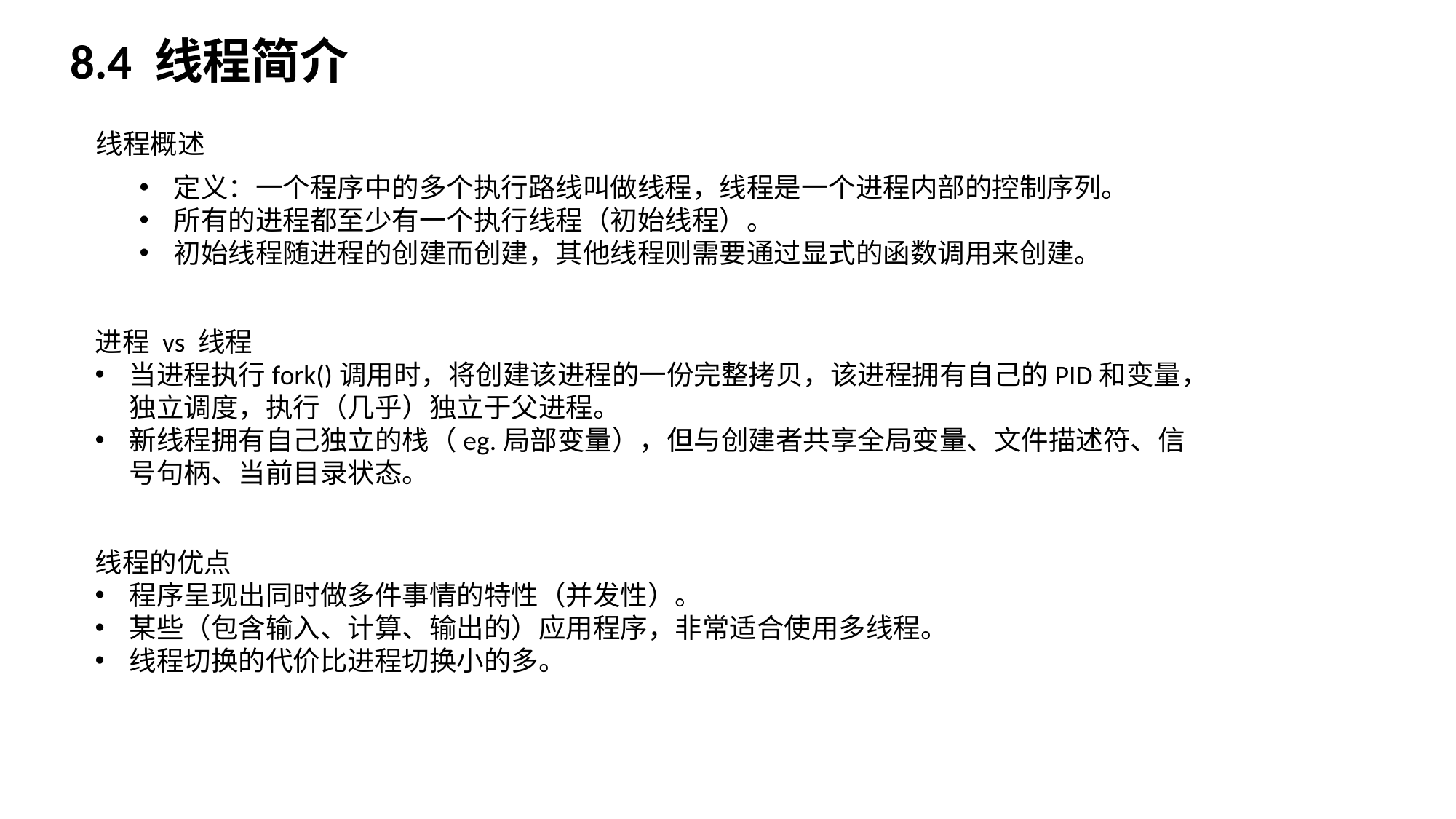

8.4 线程简介
线程概述
定义：一个程序中的多个执行路线叫做线程，线程是一个进程内部的控制序列。
所有的进程都至少有一个执行线程（初始线程）。
初始线程随进程的创建而创建，其他线程则需要通过显式的函数调用来创建。
进程 vs 线程
当进程执行fork()调用时，将创建该进程的一份完整拷贝，该进程拥有自己的PID和变量，独立调度，执行（几乎）独立于父进程。
新线程拥有自己独立的栈（eg.局部变量），但与创建者共享全局变量、文件描述符、信号句柄、当前目录状态。
线程的优点
程序呈现出同时做多件事情的特性（并发性）。
某些（包含输入、计算、输出的）应用程序，非常适合使用多线程。
线程切换的代价比进程切换小的多。